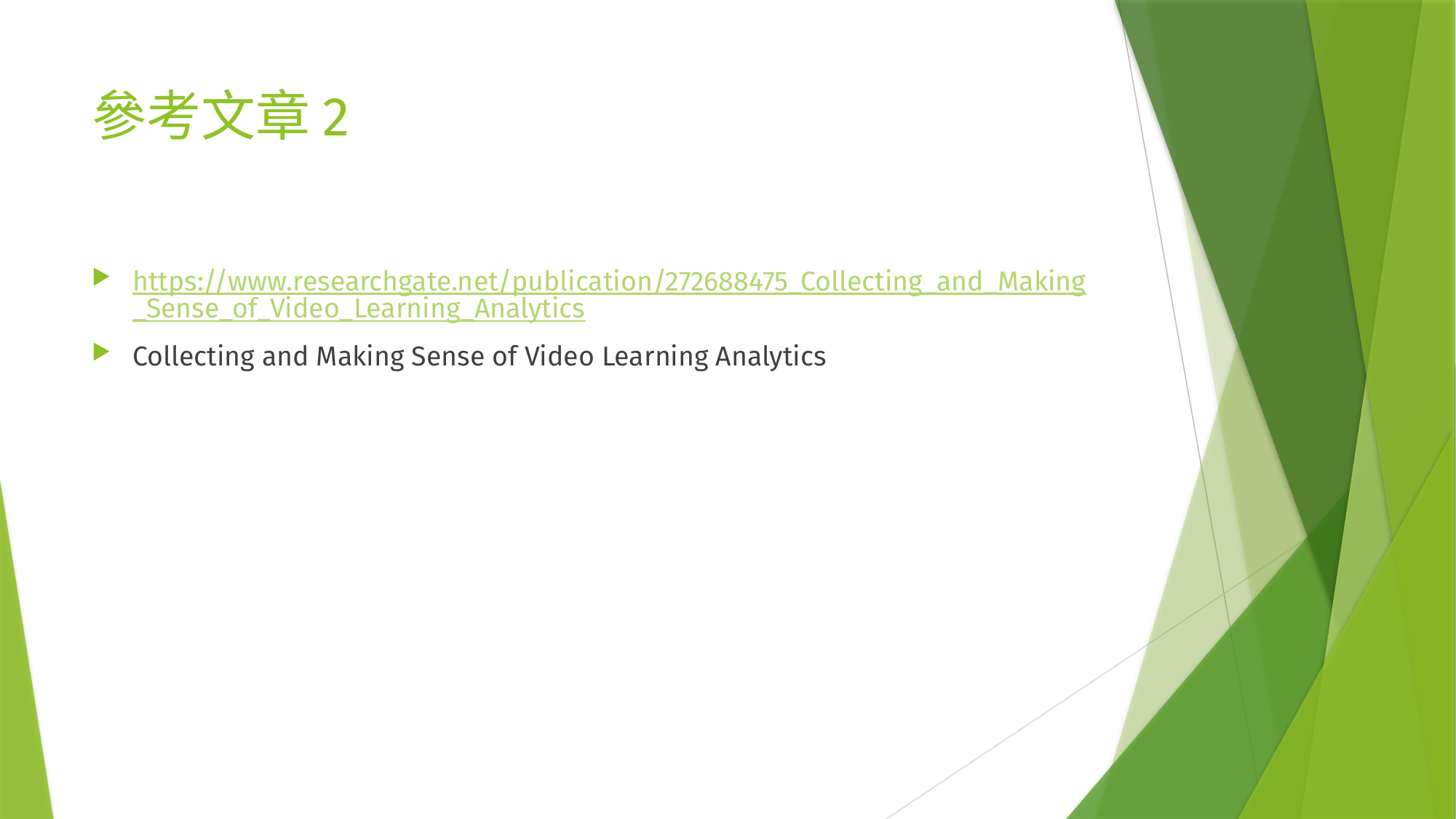

# 參考文章2
https://www.researchgate.net/publication/272688475_Collecting_and_Making_Sense_of_Video_Learning_Analytics
Collecting and Making Sense of Video Learning Analytics